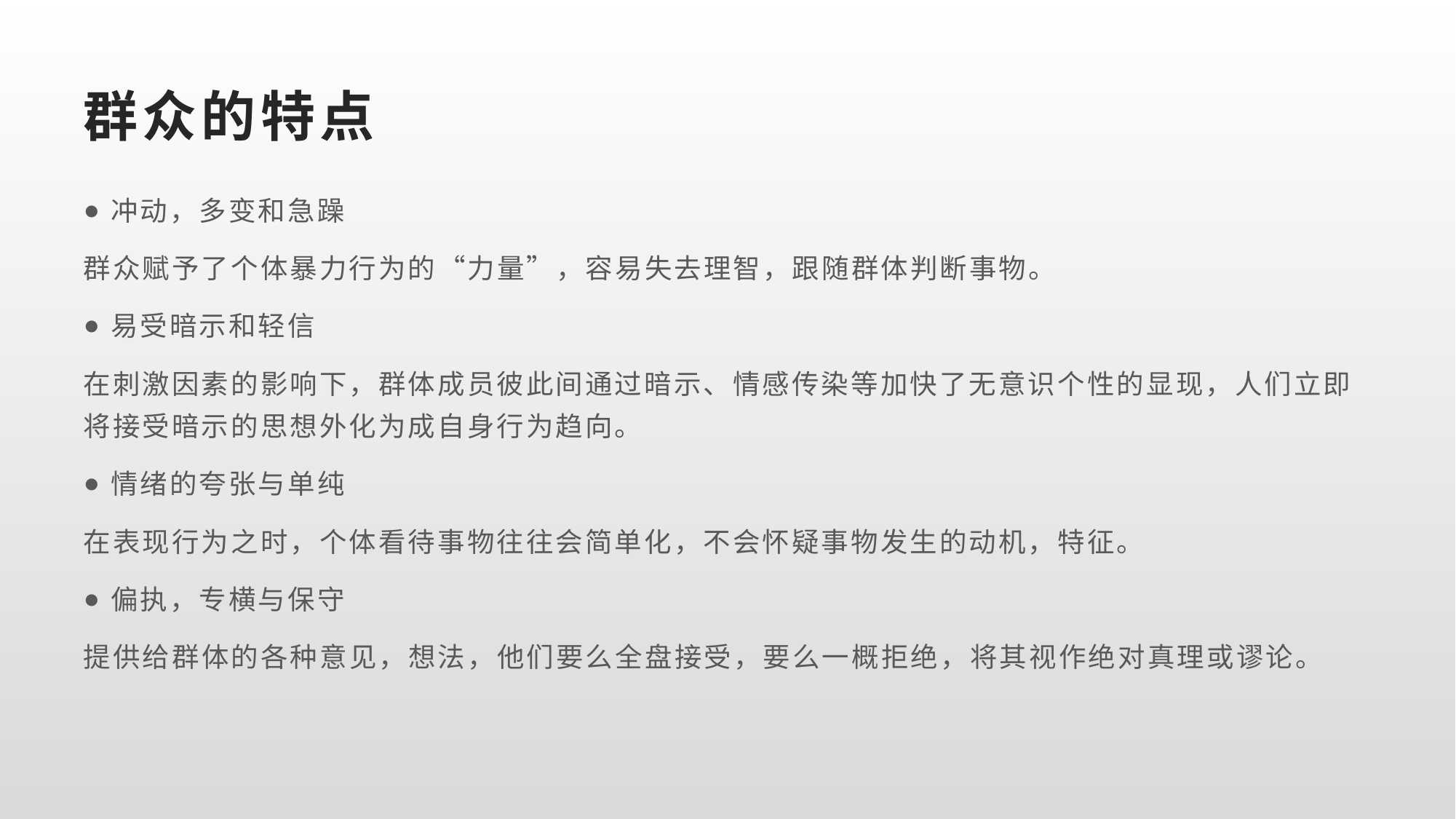

# 群众的特点
冲动，多变和急躁
群众赋予了个体暴力行为的“力量”，容易失去理智，跟随群体判断事物。
易受暗示和轻信
在刺激因素的影响下，群体成员彼此间通过暗示、情感传染等加快了无意识个性的显现，人们立即将接受暗示的思想外化为成自身行为趋向。
情绪的夸张与单纯
在表现行为之时，个体看待事物往往会简单化，不会怀疑事物发生的动机，特征。
偏执，专横与保守
提供给群体的各种意见，想法，他们要么全盘接受，要么一概拒绝，将其视作绝对真理或谬论。